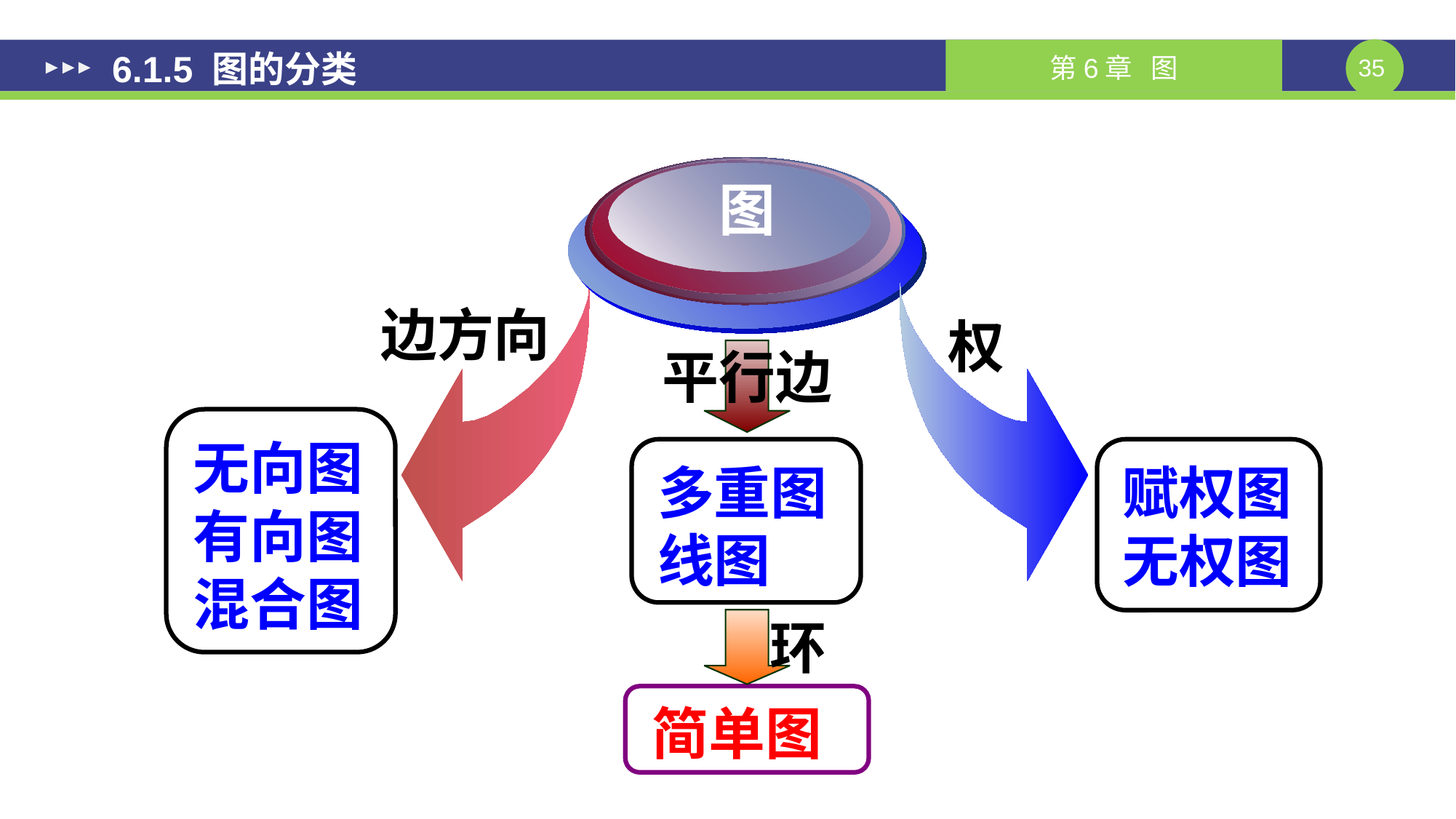

6.1.5 图的分类

图

边方向
权
平行边

无向图
有向图
混合图

赋权图
无权图

多重图
线图
环

简单图